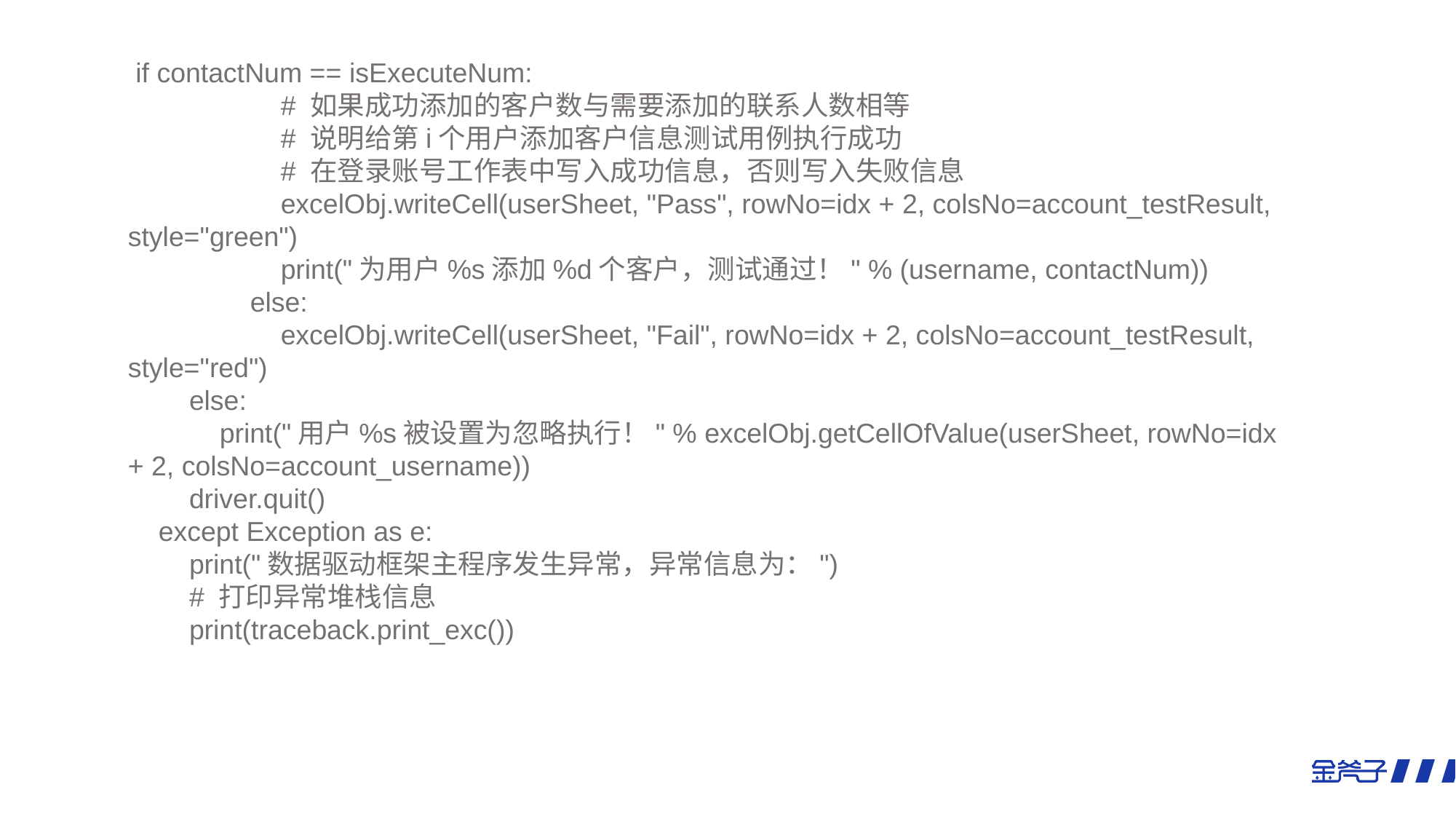

if contactNum == isExecuteNum:
                    # 如果成功添加的客户数与需要添加的联系人数相等
                    # 说明给第i个用户添加客户信息测试用例执行成功
                    # 在登录账号工作表中写入成功信息，否则写入失败信息
                    excelObj.writeCell(userSheet, "Pass", rowNo=idx + 2, colsNo=account_testResult, style="green")
                    print("为用户%s添加%d个客户，测试通过！" % (username, contactNum))
                else:
                    excelObj.writeCell(userSheet, "Fail", rowNo=idx + 2, colsNo=account_testResult, style="red")
        else:
            print("用户%s被设置为忽略执行！" % excelObj.getCellOfValue(userSheet, rowNo=idx + 2, colsNo=account_username))
        driver.quit()
    except Exception as e:
        print("数据驱动框架主程序发生异常，异常信息为：")
        # 打印异常堆栈信息
        print(traceback.print_exc())